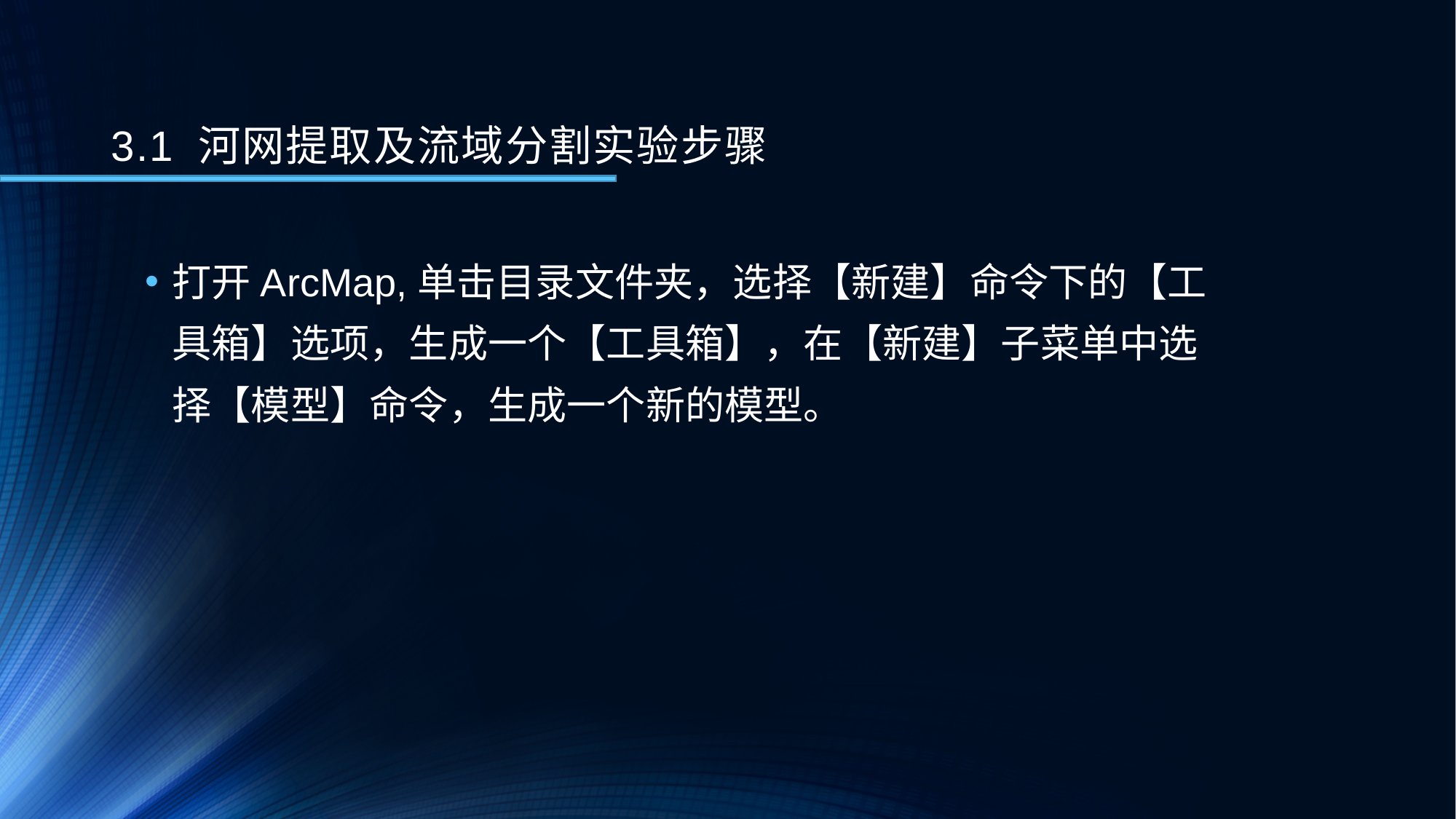

# 3.1 河网提取及流域分割实验步骤
打开ArcMap,单击目录文件夹，选择【新建】命令下的【工具箱】选项，生成一个【工具箱】，在【新建】子菜单中选择【模型】命令，生成一个新的模型。